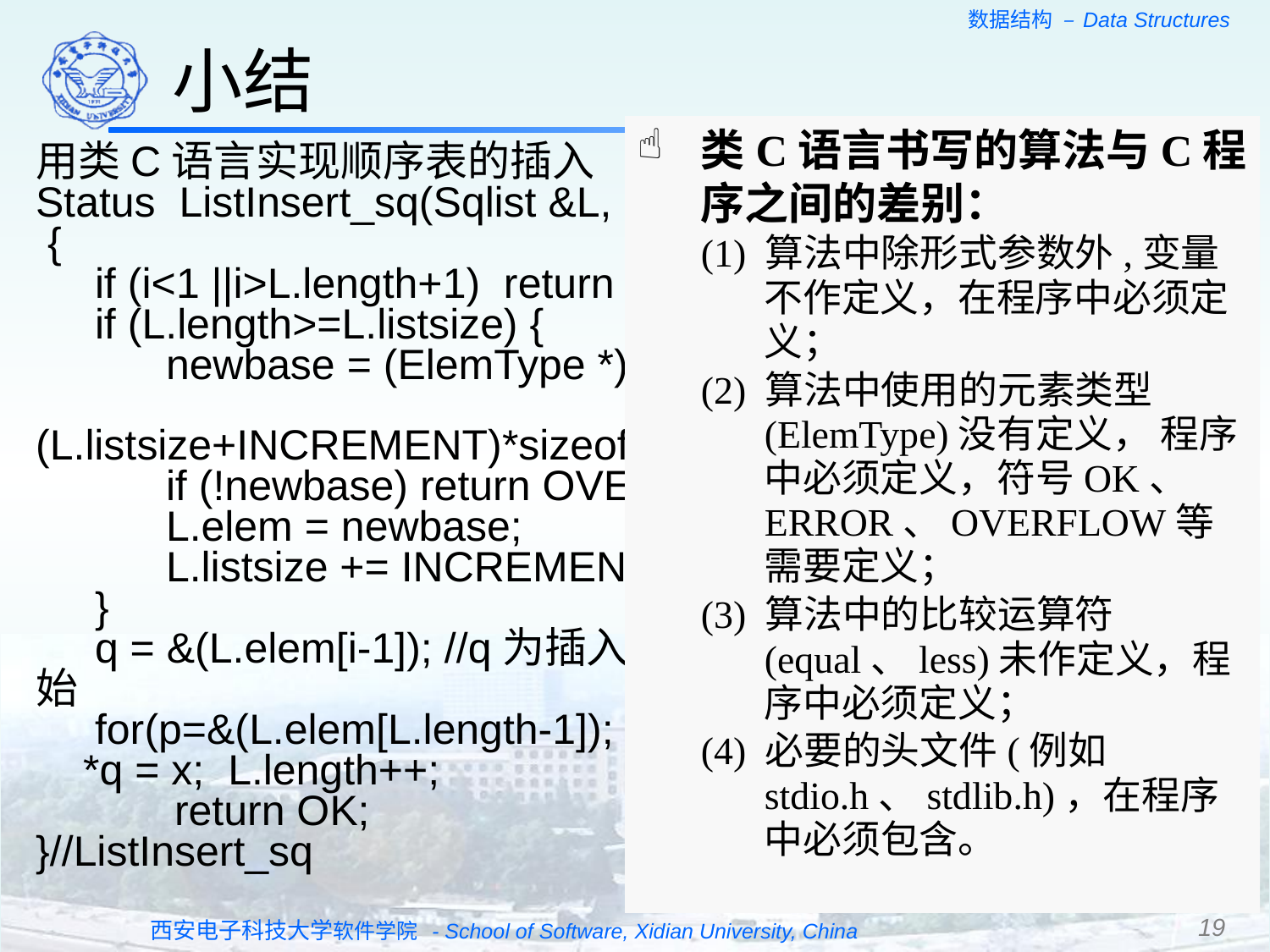

小结
类C语言书写的算法与C程序之间的差别：
(1) 算法中除形式参数外,变量不作定义，在程序中必须定义；
(2) 算法中使用的元素类型(ElemType)没有定义， 程序中必须定义，符号OK、 ERROR、OVERFLOW等需要定义；
(3) 算法中的比较运算符(equal、less)未作定义，程序中必须定义；
(4) 必要的头文件(例如stdio.h、stdlib.h)，在程序中必须包含。
用类C语言实现顺序表的插入
Status  ListInsert_sq(Sqlist &L, int i, ElemType x)
 {
     if (i<1 ||i>L.length+1)  return  ERROR;
     if (L.length>=L.listsize) {
           newbase = (ElemType *)realloc(L.elem,
			 (L.listsize+INCREMENT)*sizeof(ElemType));
           if (!newbase) return OVERFLOW;
           L.elem = newbase;
           L.listsize += INCREMENT;
     }
     q = &(L.elem[i-1]); //q为插入位置,C语言数组下标从0开始
     for(p=&(L.elem[L.length-1]); p>=q; --p)  *(p+1)=*p;
    *q = x;  L.length++;
	 return OK;
}//ListInsert_sq
19